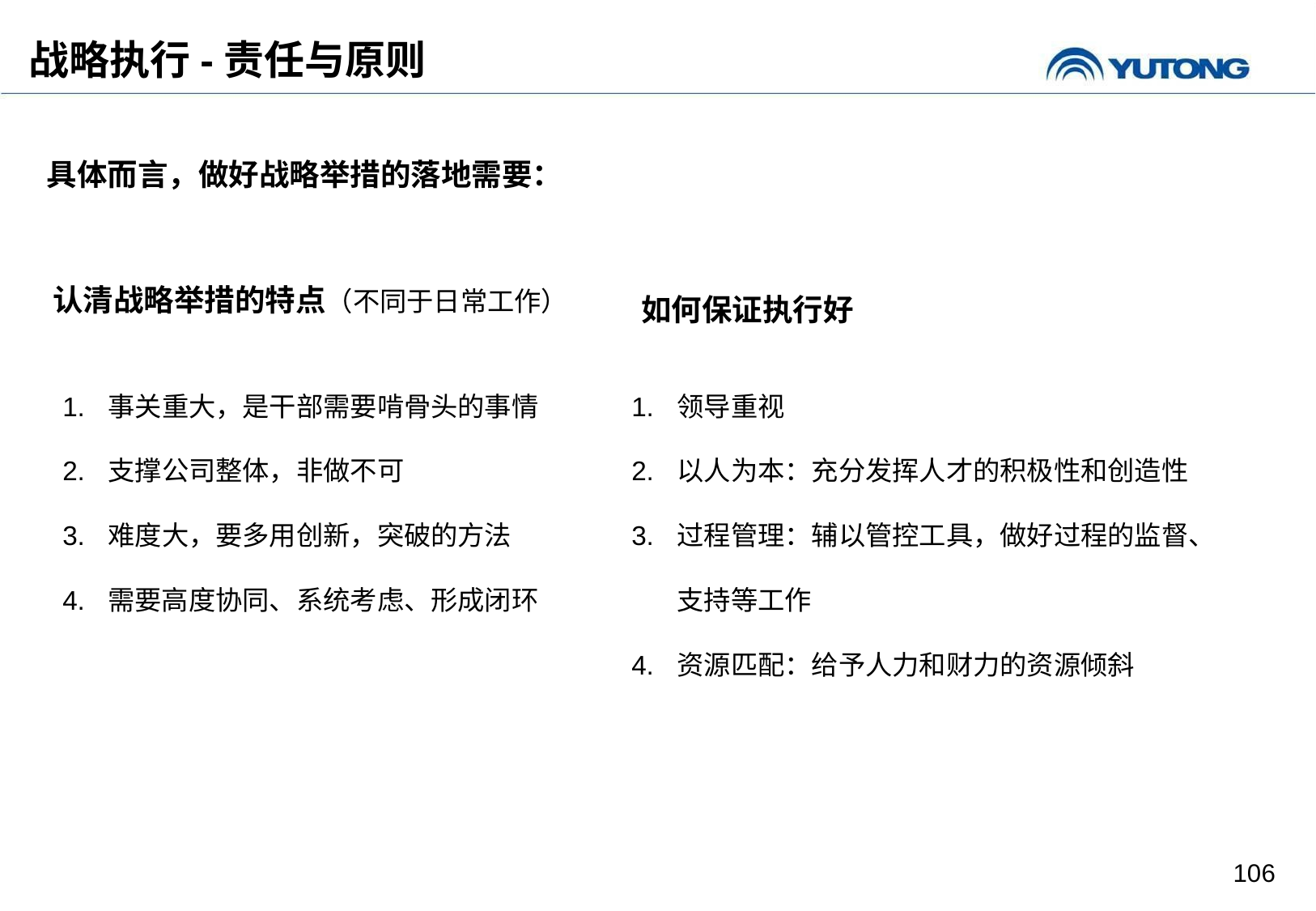

战略执行-责任与原则

具体而言，做好战略举措的落地需要：
认清战略举措的特点（不同于日常工作）
如何保证执行好
事关重大，是干部需要啃骨头的事情
支撑公司整体，非做不可
难度大，要多用创新，突破的方法
需要高度协同、系统考虑、形成闭环
领导重视
以人为本：充分发挥人才的积极性和创造性
过程管理：辅以管控工具，做好过程的监督、支持等工作
资源匹配：给予人力和财力的资源倾斜
106